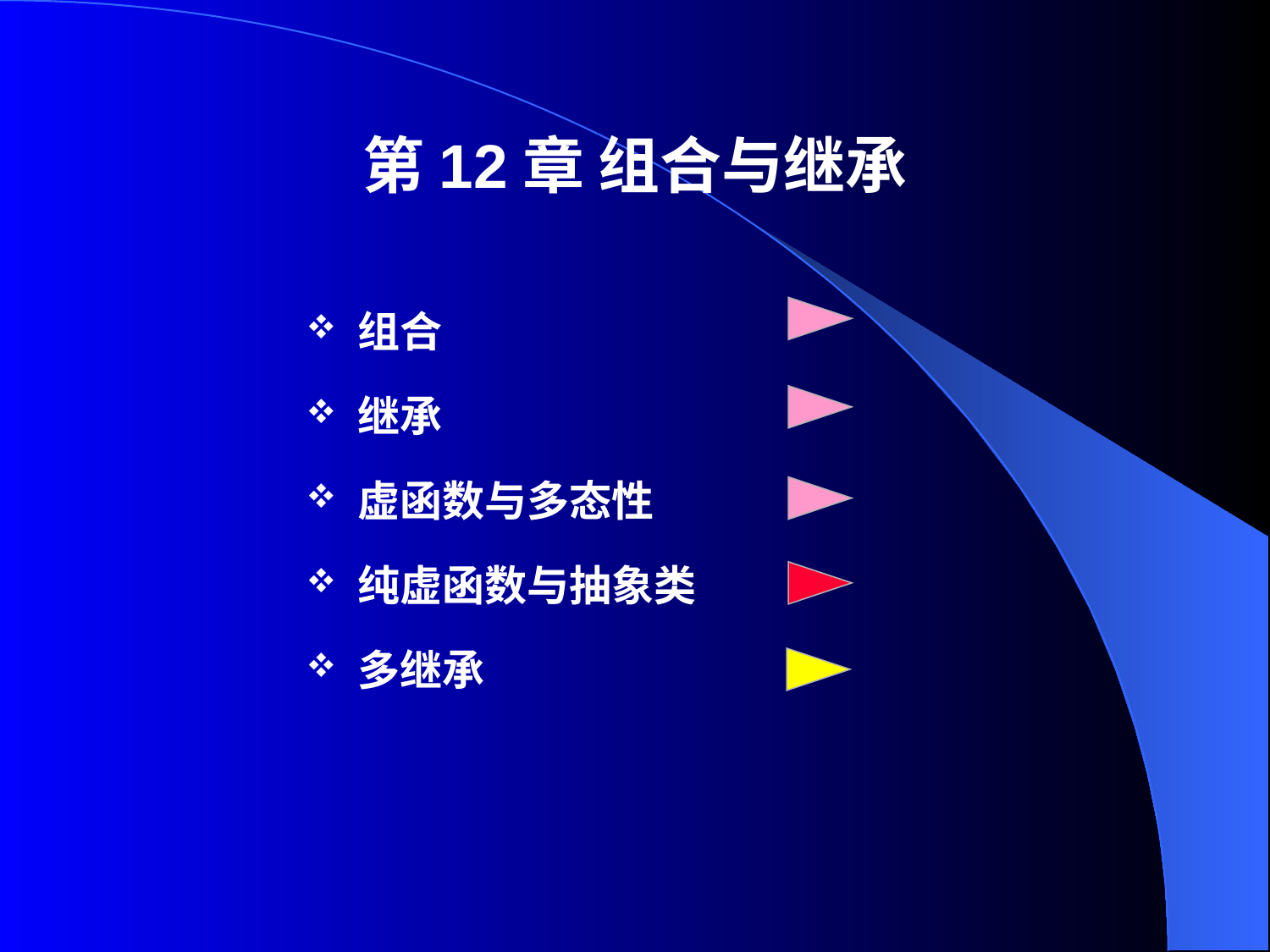

# 第12章 组合与继承
组合
继承
虚函数与多态性
纯虚函数与抽象类
多继承